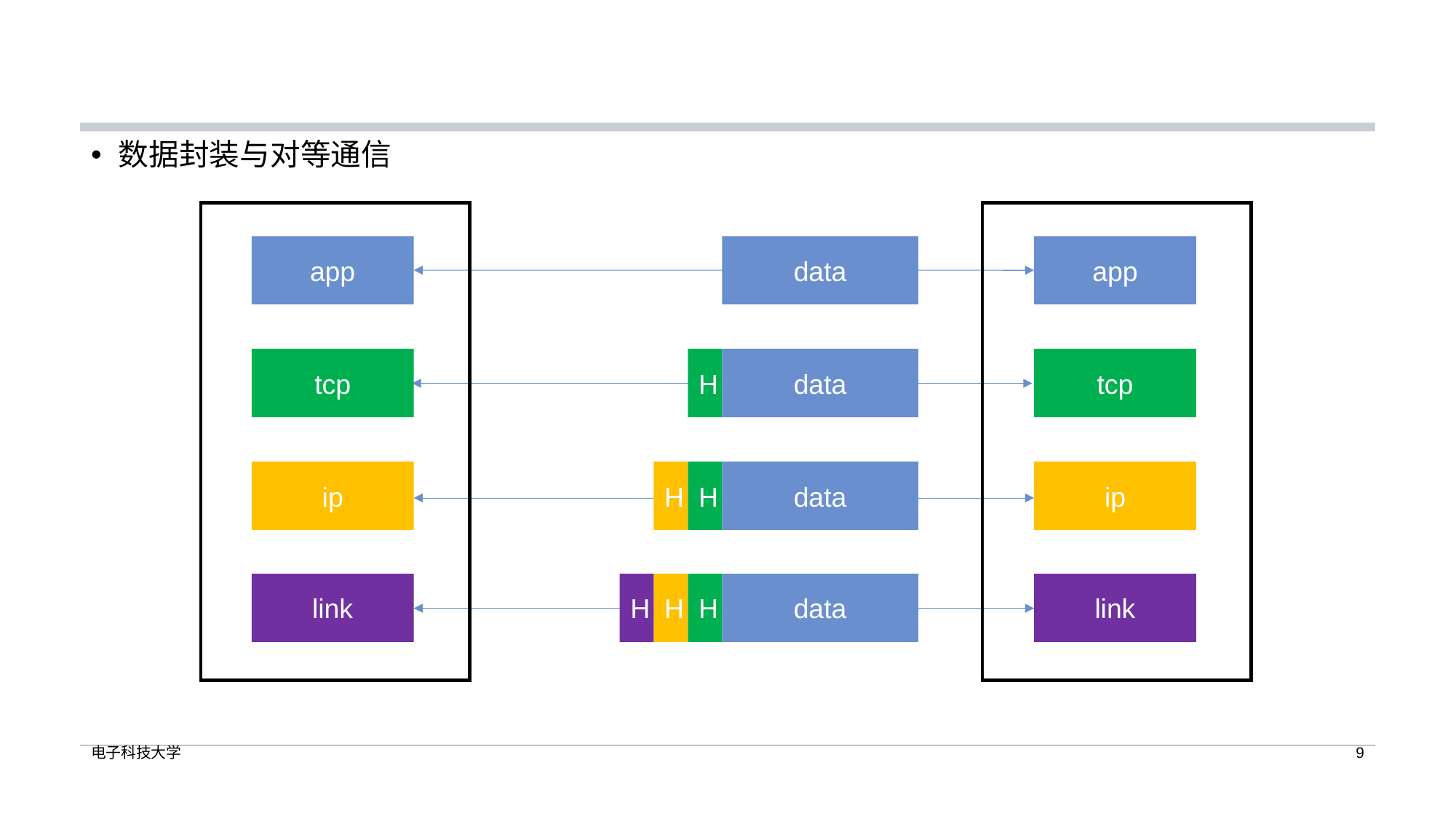

#
数据封装与对等通信

app
data
app
tcp
H
data
tcp
ip
H
H
data
ip
link
H
H
H
data
link
电子科技大学
9